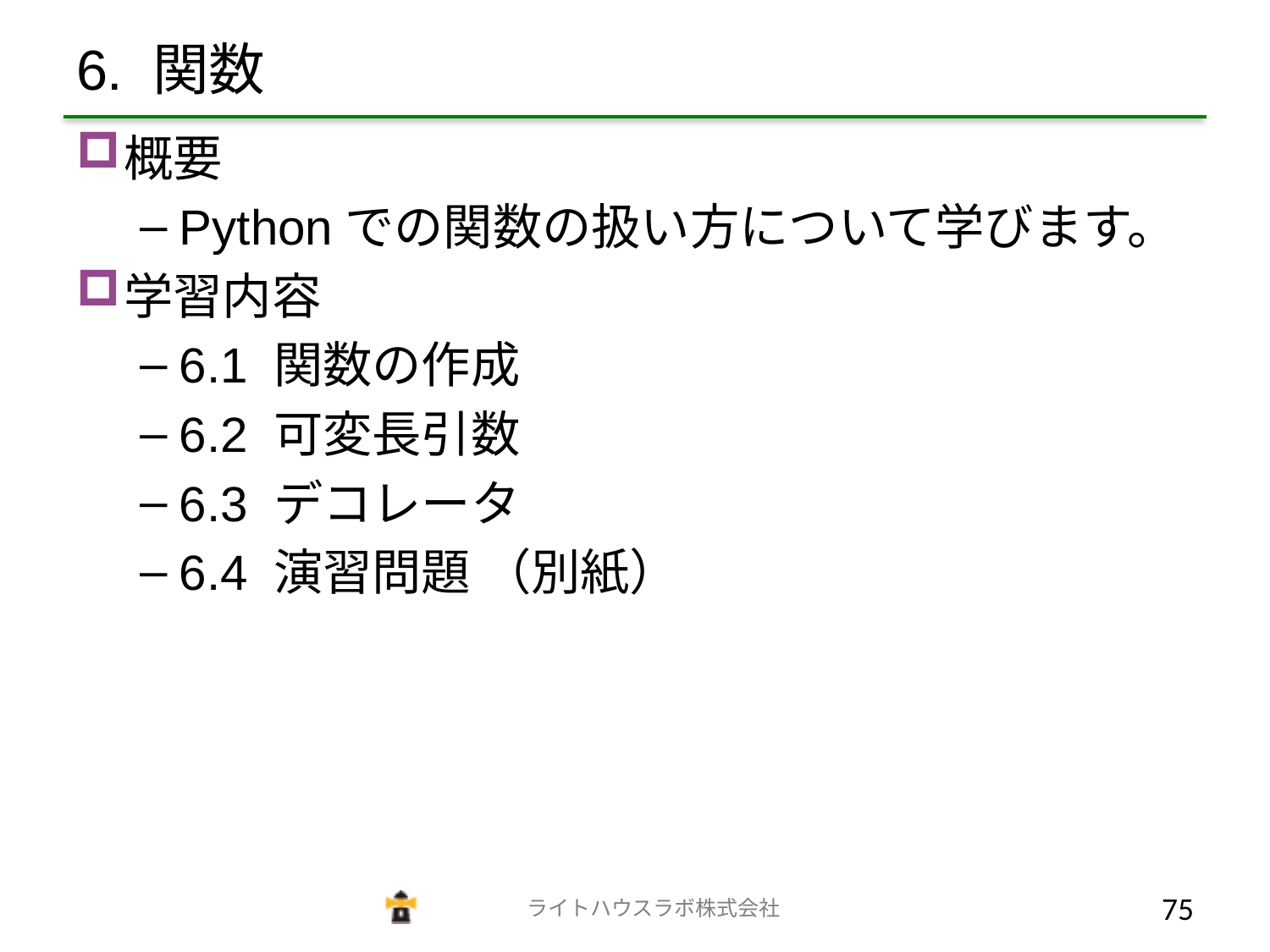

# 6. 関数
概要
Pythonでの関数の扱い方について学びます。
学習内容
6.1 関数の作成
6.2 可変長引数
6.3 デコレータ
6.4 演習問題 （別紙）
　　　　　　　　　　　　　ライトハウスラボ株式会社
75